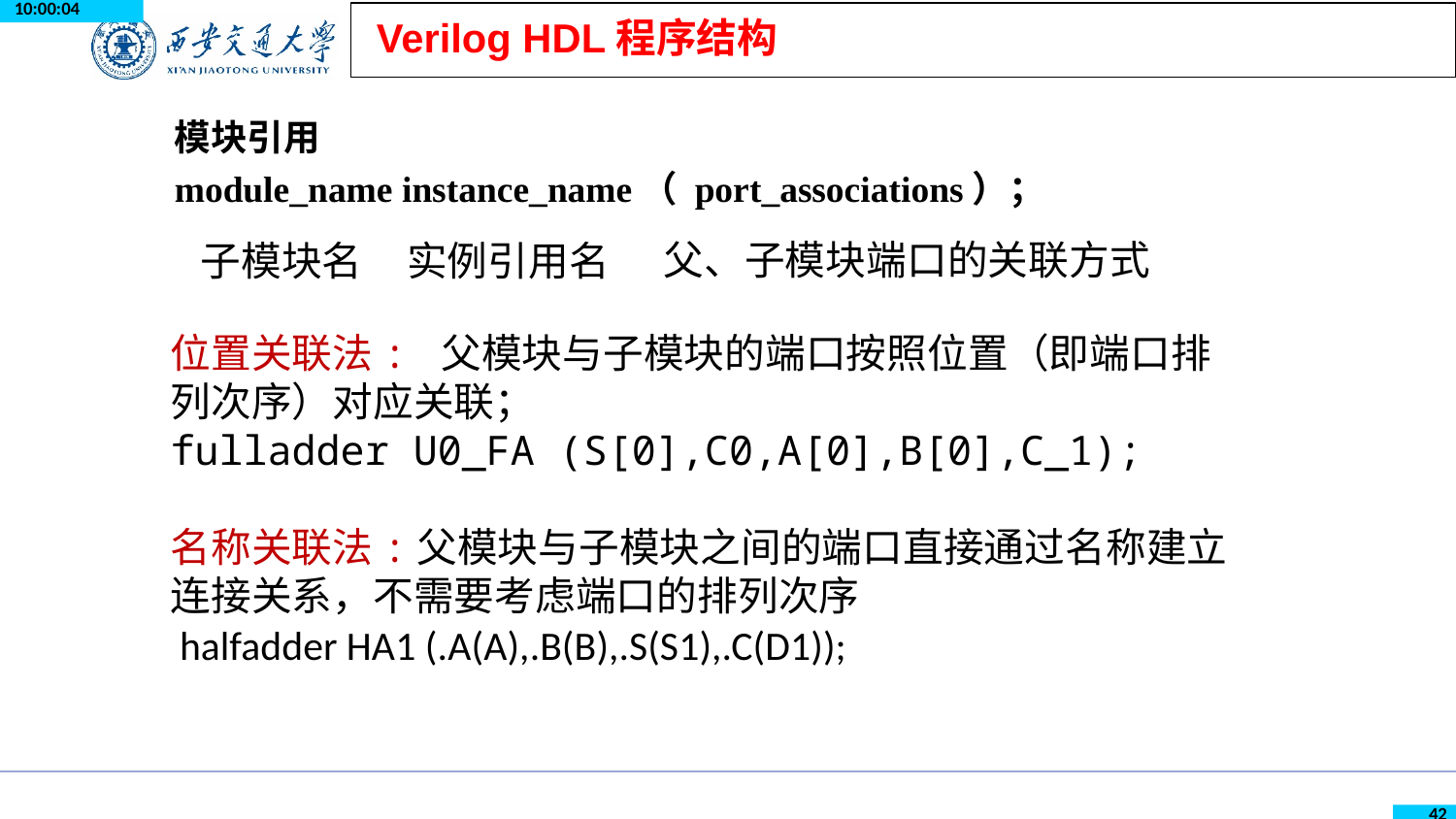

10:00:04
# Verilog HDL程序结构
模块引用
module_name instance_name（ port_associations）；
父、子模块端口的关联方式
子模块名
实例引用名
位置关联法: 父模块与子模块的端口按照位置（即端口排
列次序）对应关联；
fulladder U0_FA (S[0],C0,A[0],B[0],C_1);
名称关联法:父模块与子模块之间的端口直接通过名称建立
连接关系，不需要考虑端口的排列次序
 halfadder HA1 (.A(A),.B(B),.S(S1),.C(D1));
42